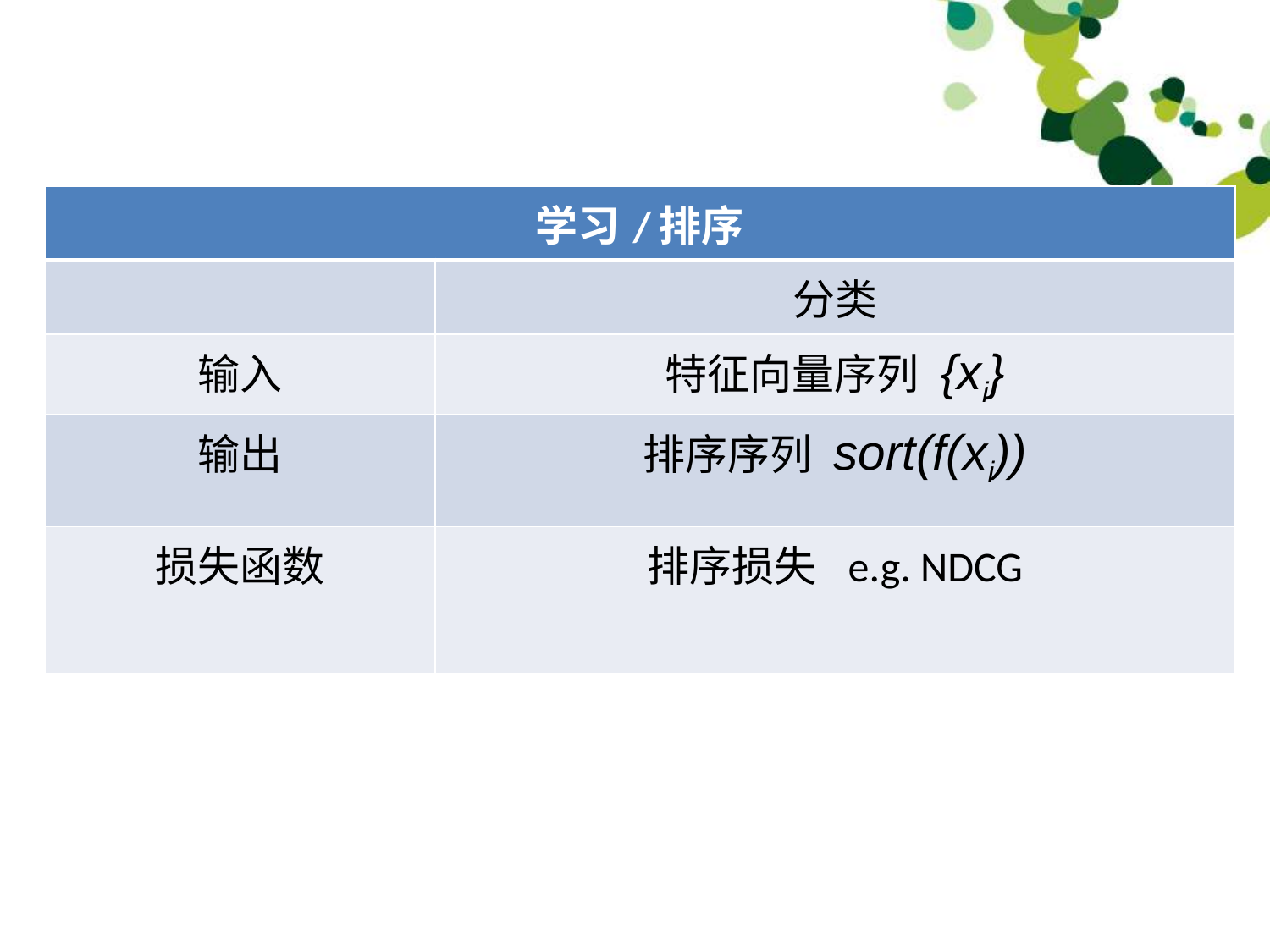

| 学习/排序 |  |
| --- | --- |
|  | 分类 |
| 输入 | 特征向量序列 {xi} |
| 输出 | 排序序列 sort(f(xi)) |
| 损失函数 | 排序损失 e.g. NDCG |